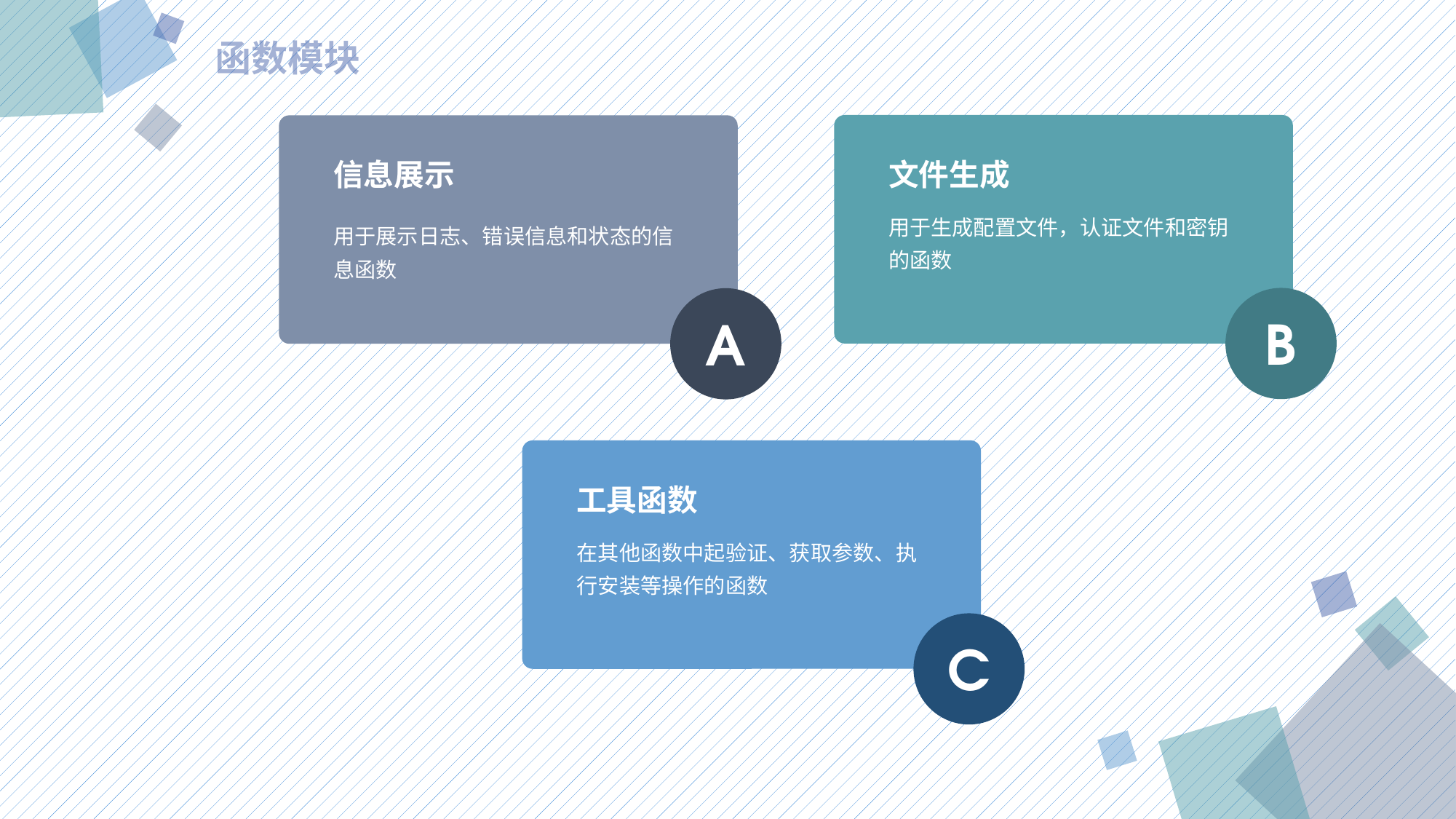

函数模块

文件生成
信息展示
用于生成配置文件，认证文件和密钥的函数
用于展示日志、错误信息和状态的信息函数
B
A

工具函数
在其他函数中起验证、获取参数、执行安装等操作的函数
C